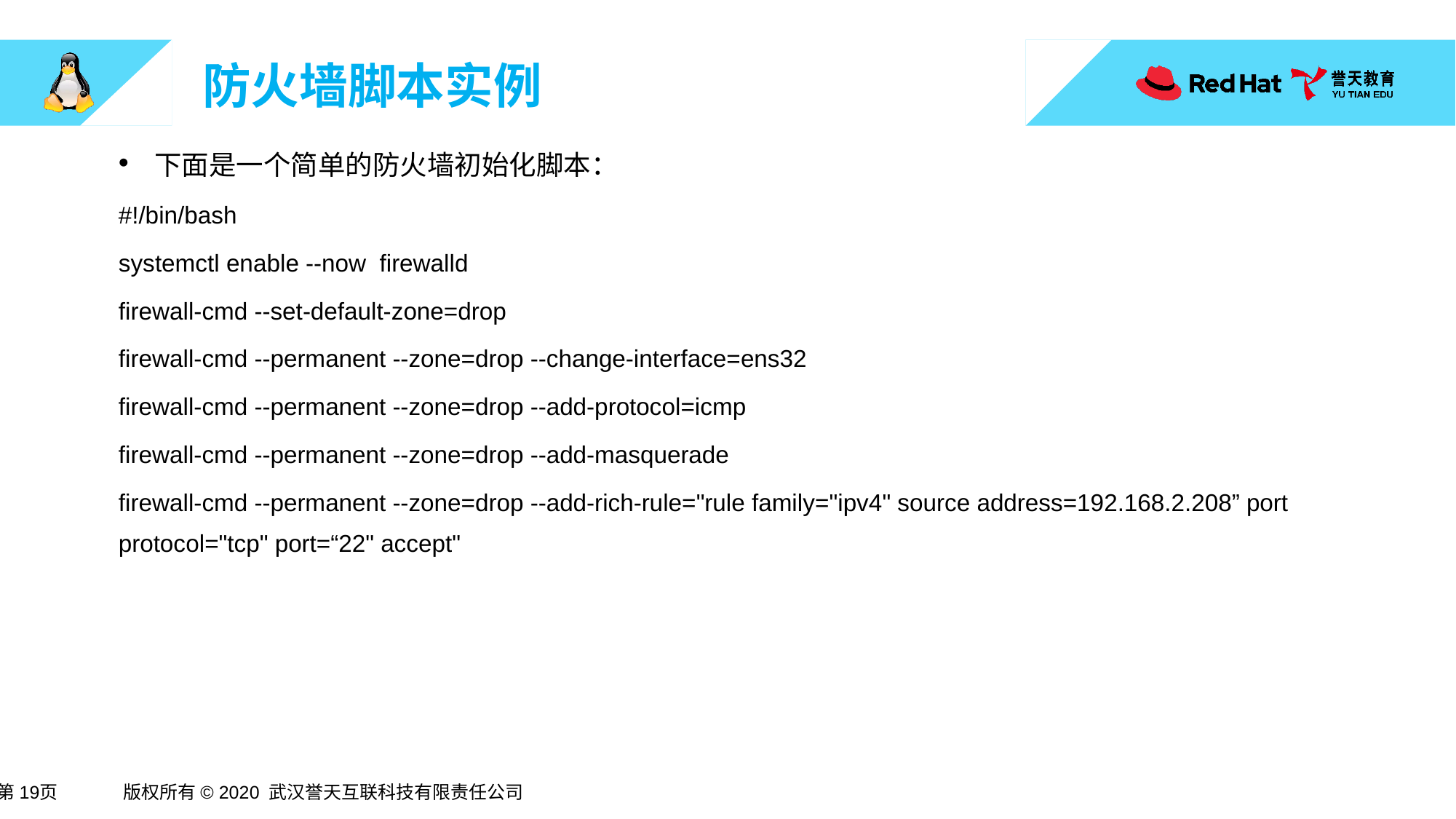

# 防火墙脚本实例
下面是一个简单的防火墙初始化脚本：
#!/bin/bash
systemctl enable --now  firewalld
firewall-cmd --set-default-zone=drop
firewall-cmd --permanent --zone=drop --change-interface=ens32
firewall-cmd --permanent --zone=drop --add-protocol=icmp
firewall-cmd --permanent --zone=drop --add-masquerade
firewall-cmd --permanent --zone=drop --add-rich-rule="rule family="ipv4" source address=192.168.2.208” port protocol="tcp" port=“22" accept"